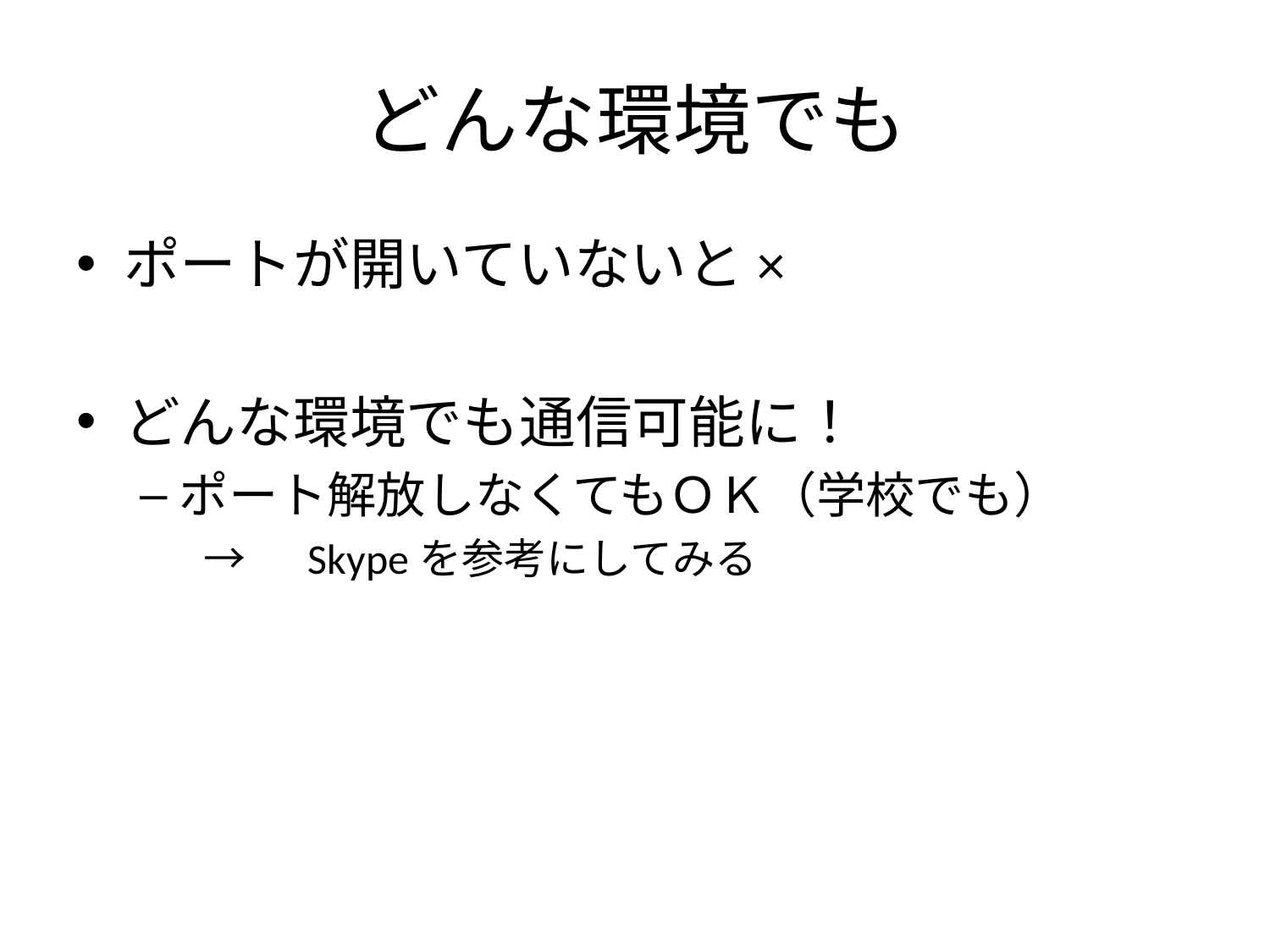

# どんな環境でも
ポートが開いていないと×

どんな環境でも通信可能に！
ポート解放しなくてもＯＫ（学校でも）
→　Skypeを参考にしてみる